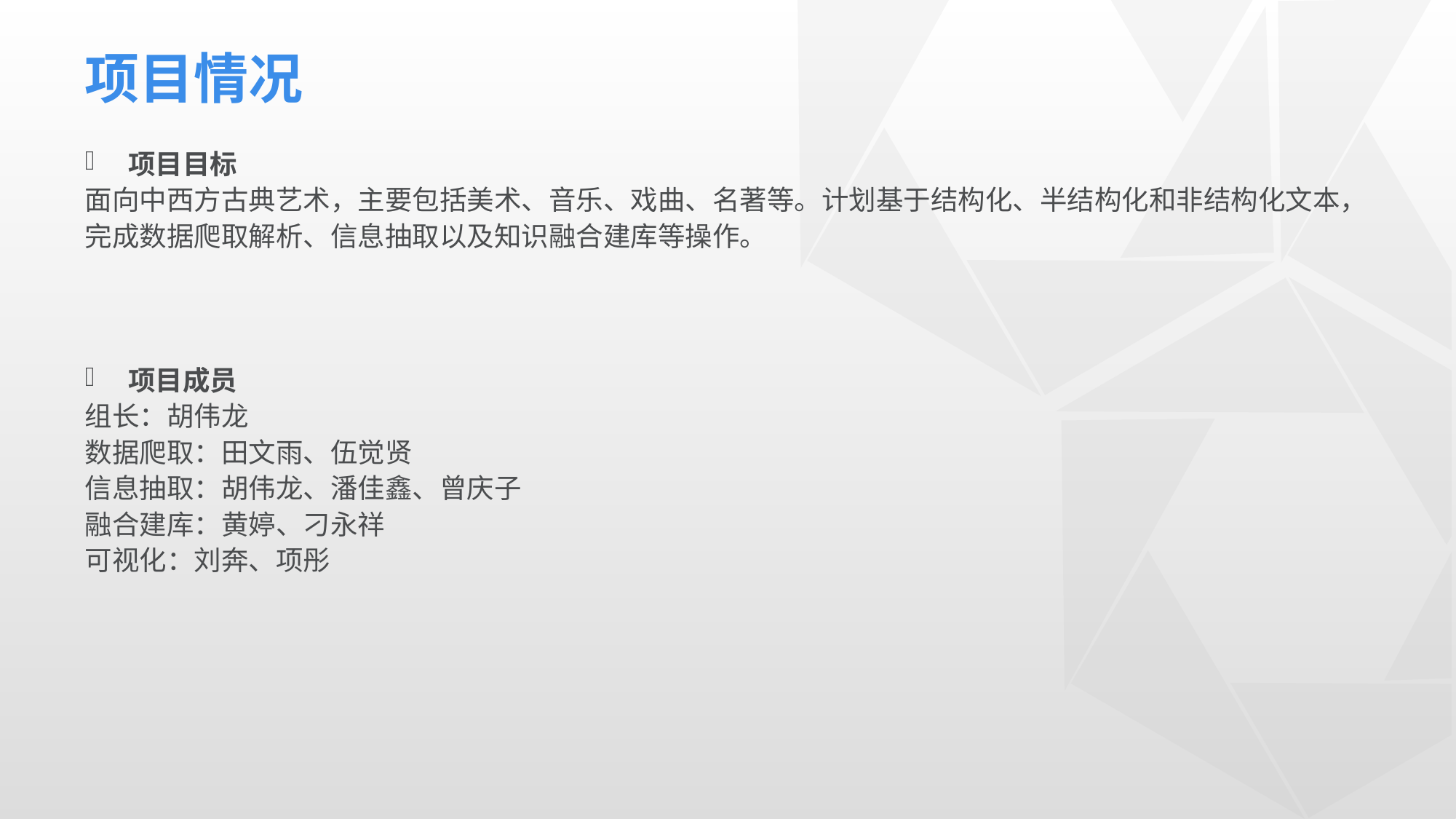

# 项目情况
项目目标
面向中西方古典艺术，主要包括美术、音乐、戏曲、名著等。计划基于结构化、半结构化和非结构化文本，完成数据爬取解析、信息抽取以及知识融合建库等操作。

项目成员
组长：胡伟龙
数据爬取：田文雨、伍觉贤
信息抽取：胡伟龙、潘佳鑫、曾庆子
融合建库：黄婷、刁永祥
可视化：刘奔、项彤